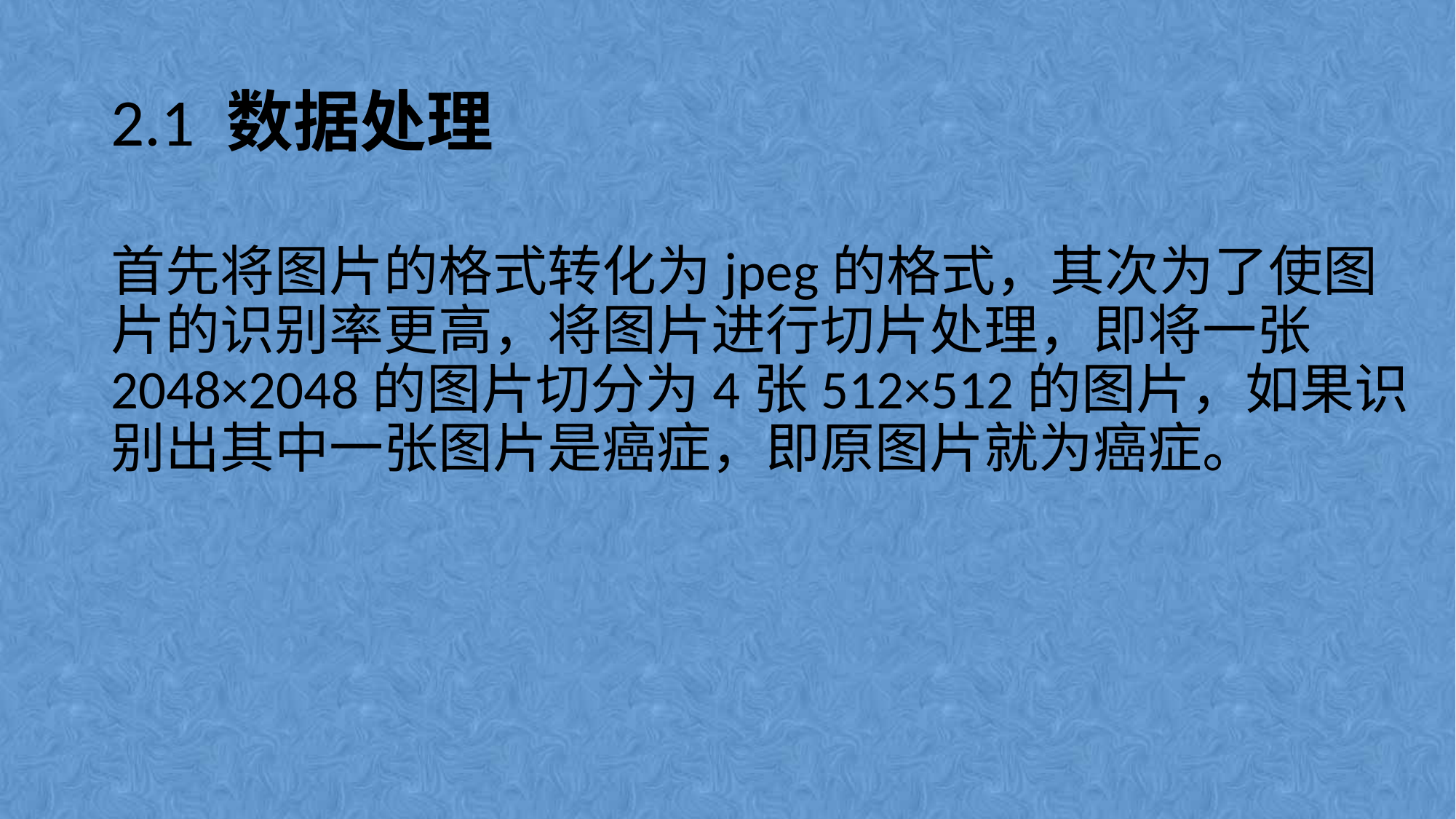

# 2.1 数据处理
首先将图片的格式转化为jpeg的格式，其次为了使图片的识别率更高，将图片进行切片处理，即将一张2048×2048的图片切分为4张512×512的图片，如果识别出其中一张图片是癌症，即原图片就为癌症。